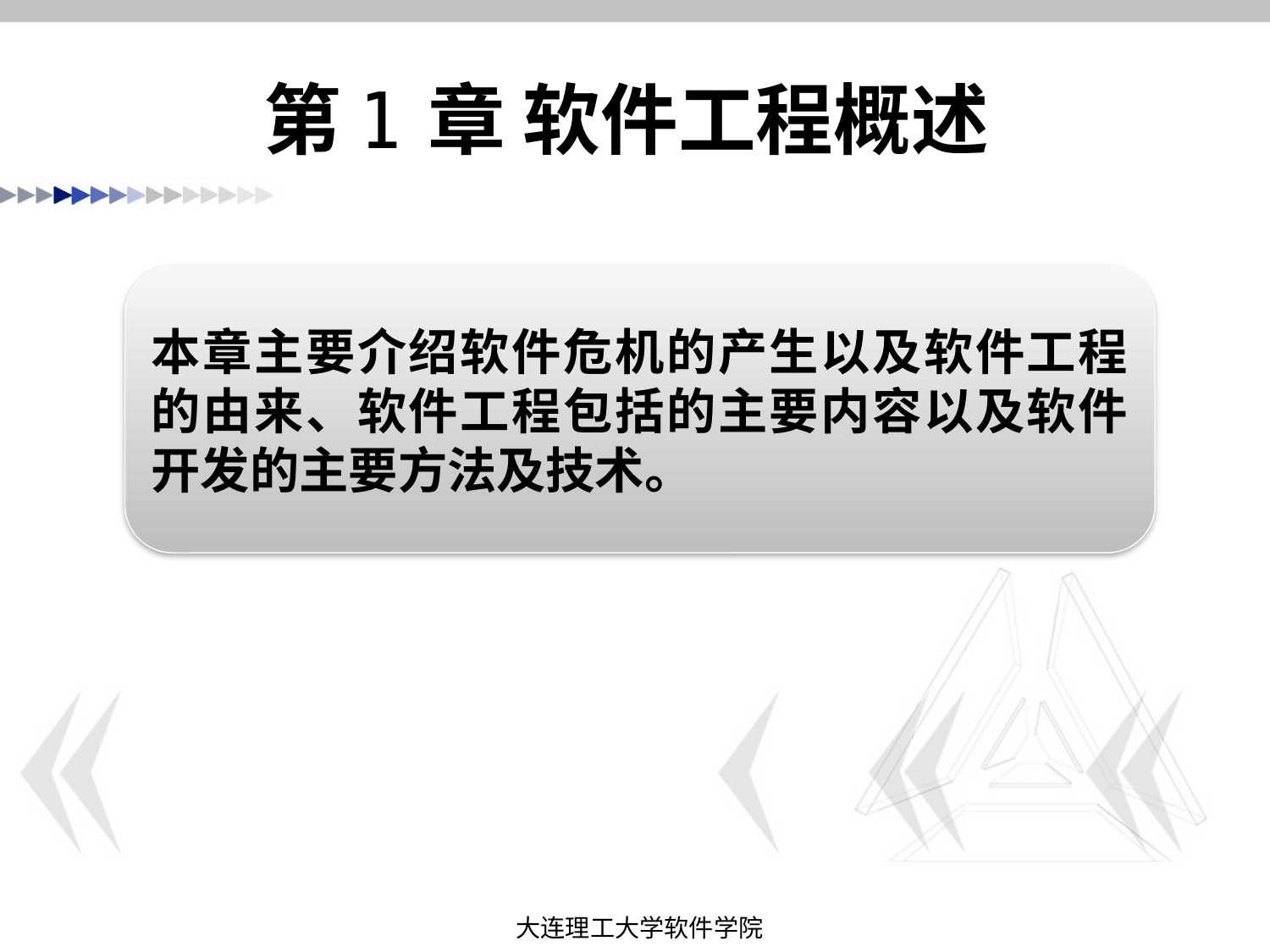

# 第1章 软件工程概述
本章主要介绍软件危机的产生以及软件工程的由来、软件工程包括的主要内容以及软件开发的主要方法及技术。

大连理工大学软件学院
2